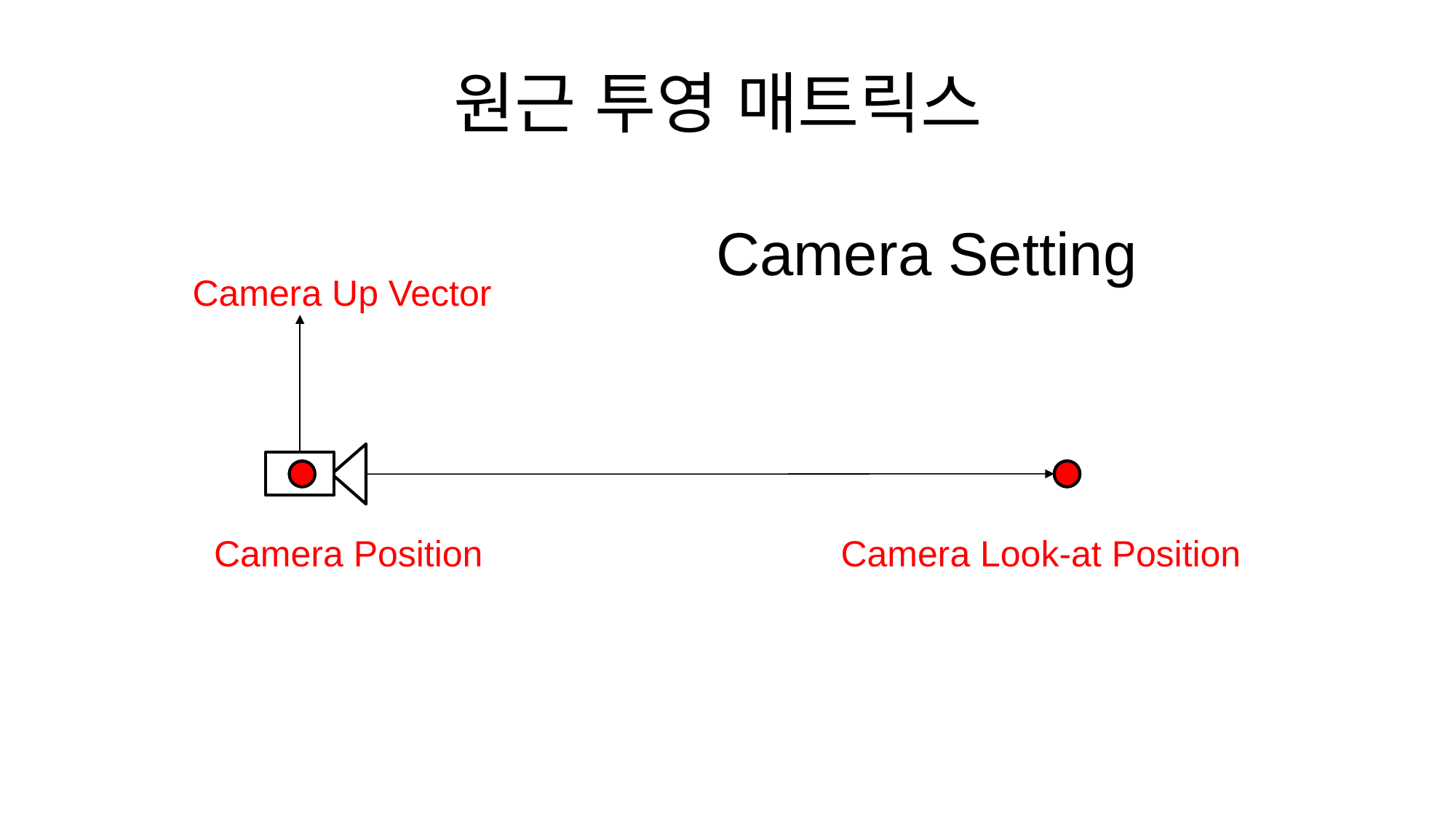

# 원근 투영 매트릭스
Camera Setting
Camera Up Vector

Camera Position
Camera Look-at Position